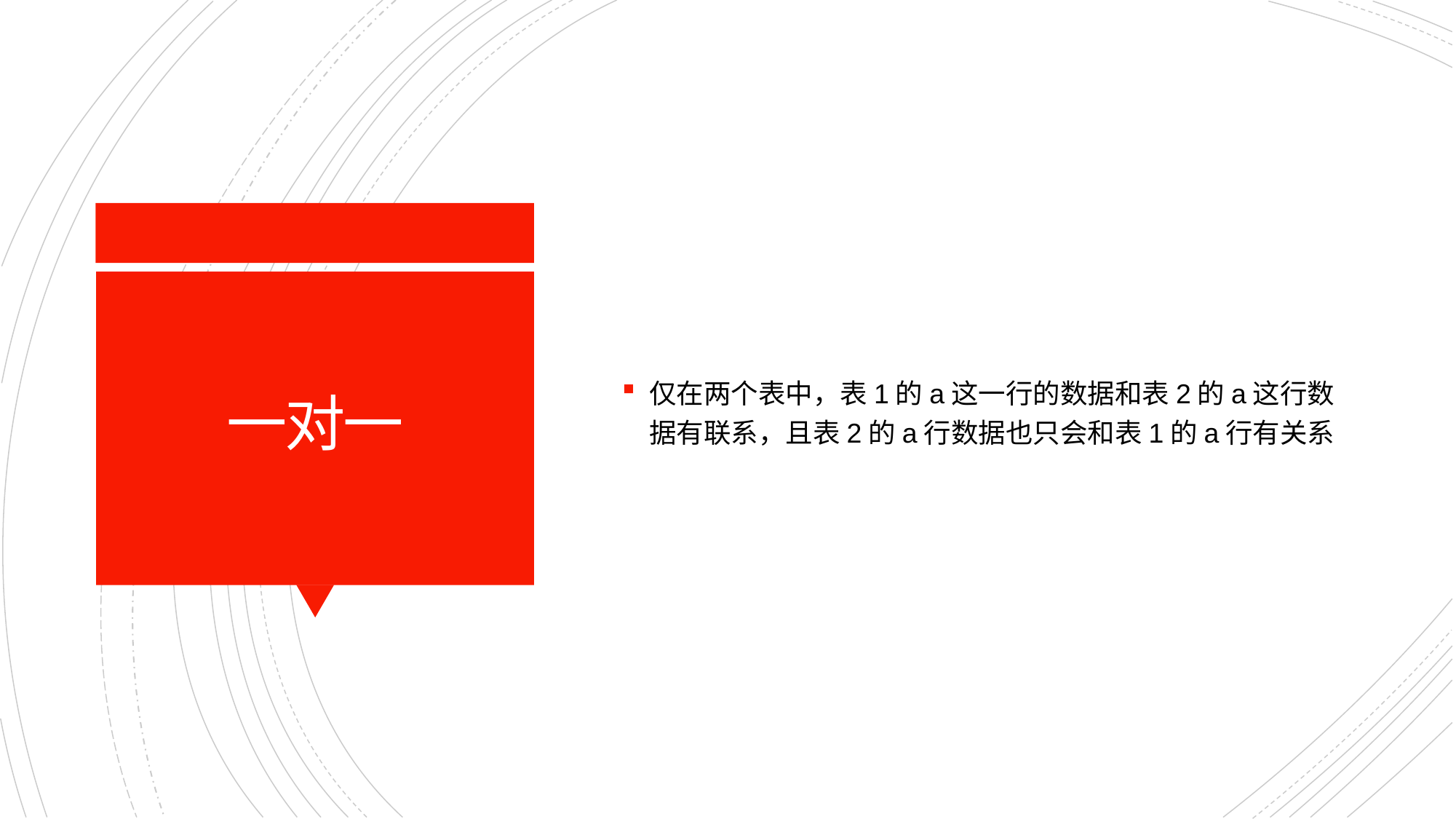

仅在两个表中，表1的a这一行的数据和表2的a这行数据有联系，且表2的a行数据也只会和表1的a行有关系
# 一对一